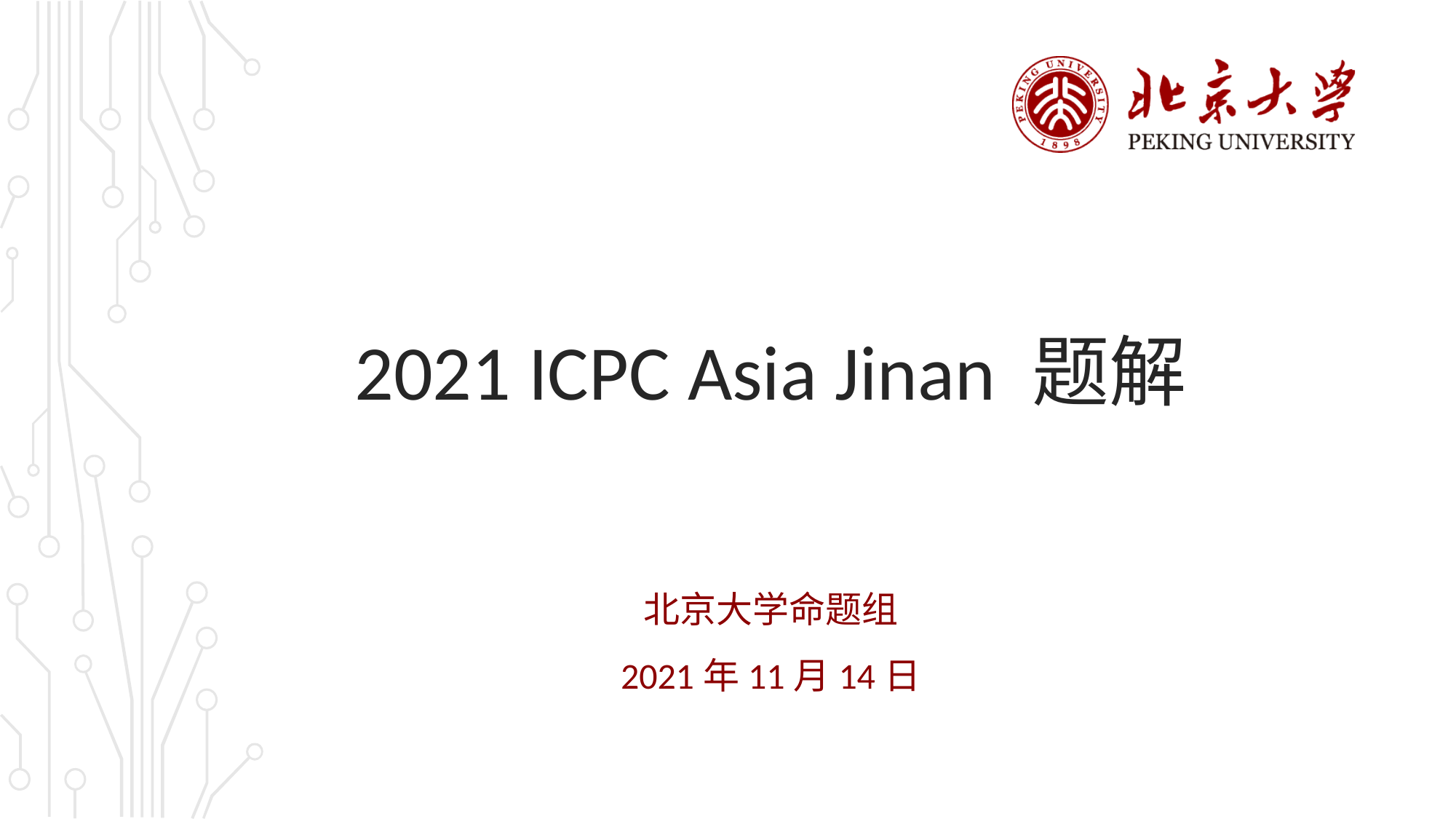

# 2021 ICPC Asia Jinan 题解
北京大学命题组
2021年11月14日